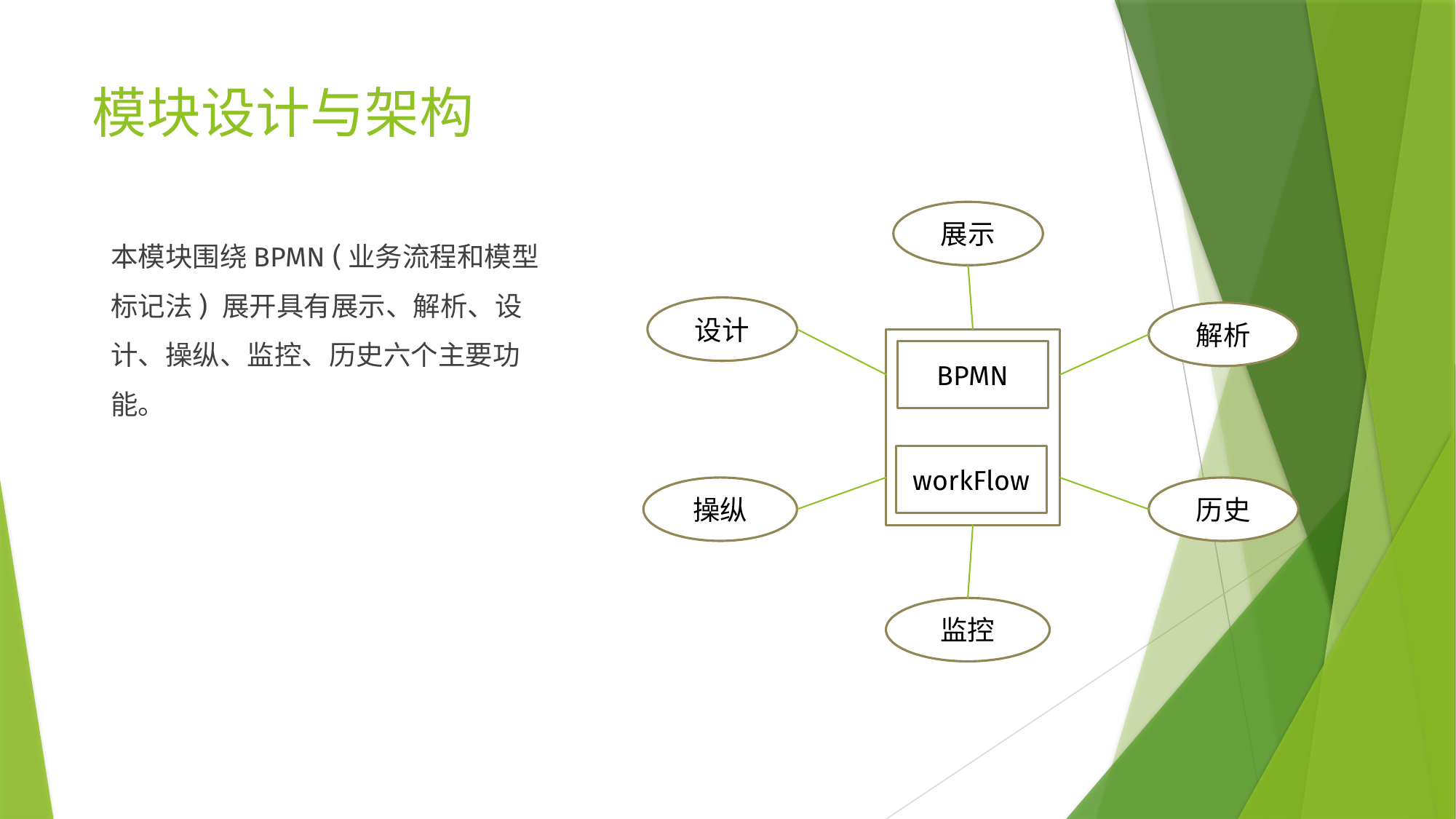

# 模块设计与架构
展示
设计
解析

BPMN
workFlow
操纵
历史
监控
本模块围绕BPMN (业务流程和模型标记法) 展开具有展示、解析、设计、操纵、监控、历史六个主要功能。